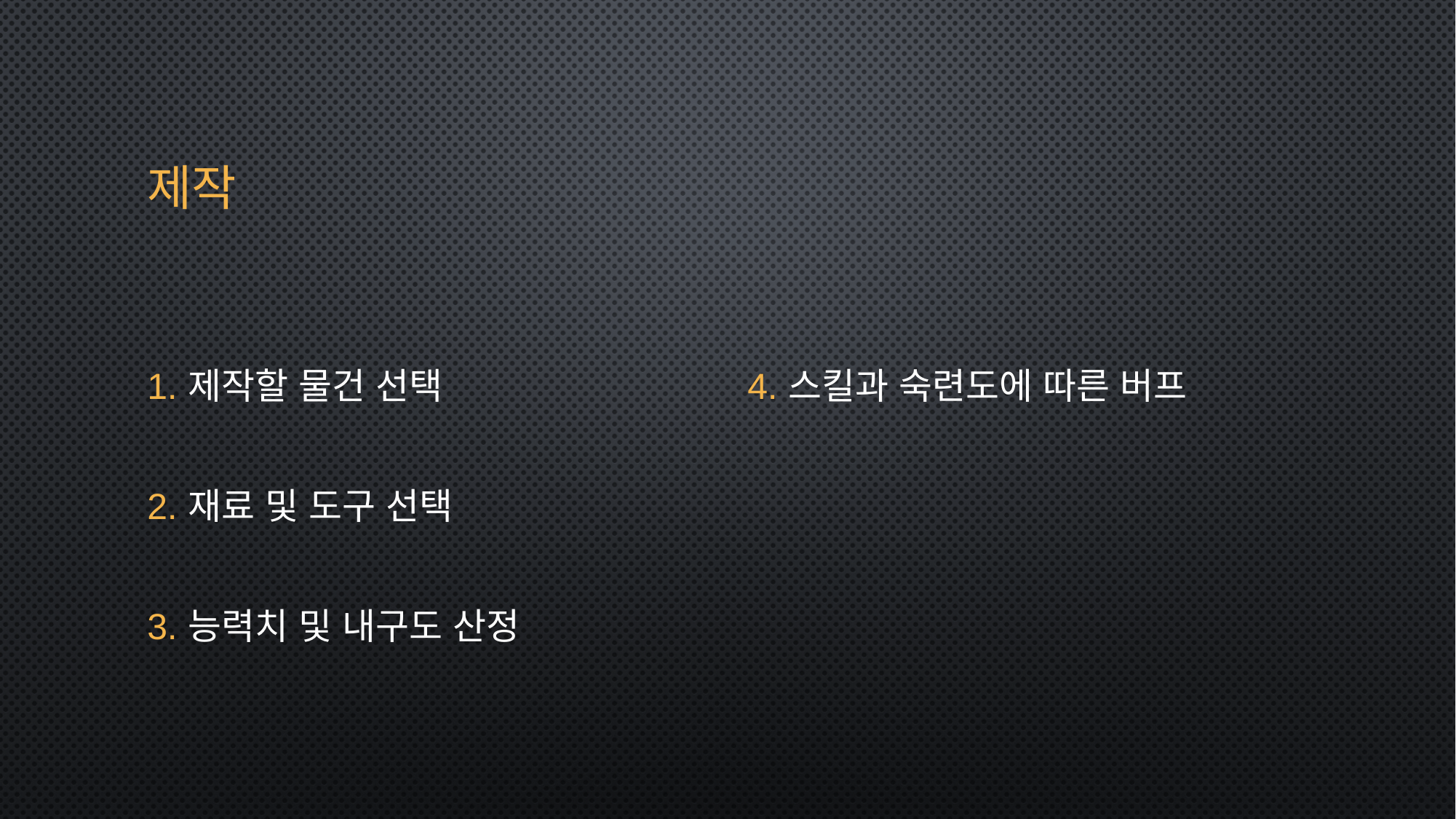

# 제작
제작할 물건 선택

재료 및 도구 선택

능력치 및 내구도 산정
스킬과 숙련도에 따른 버프